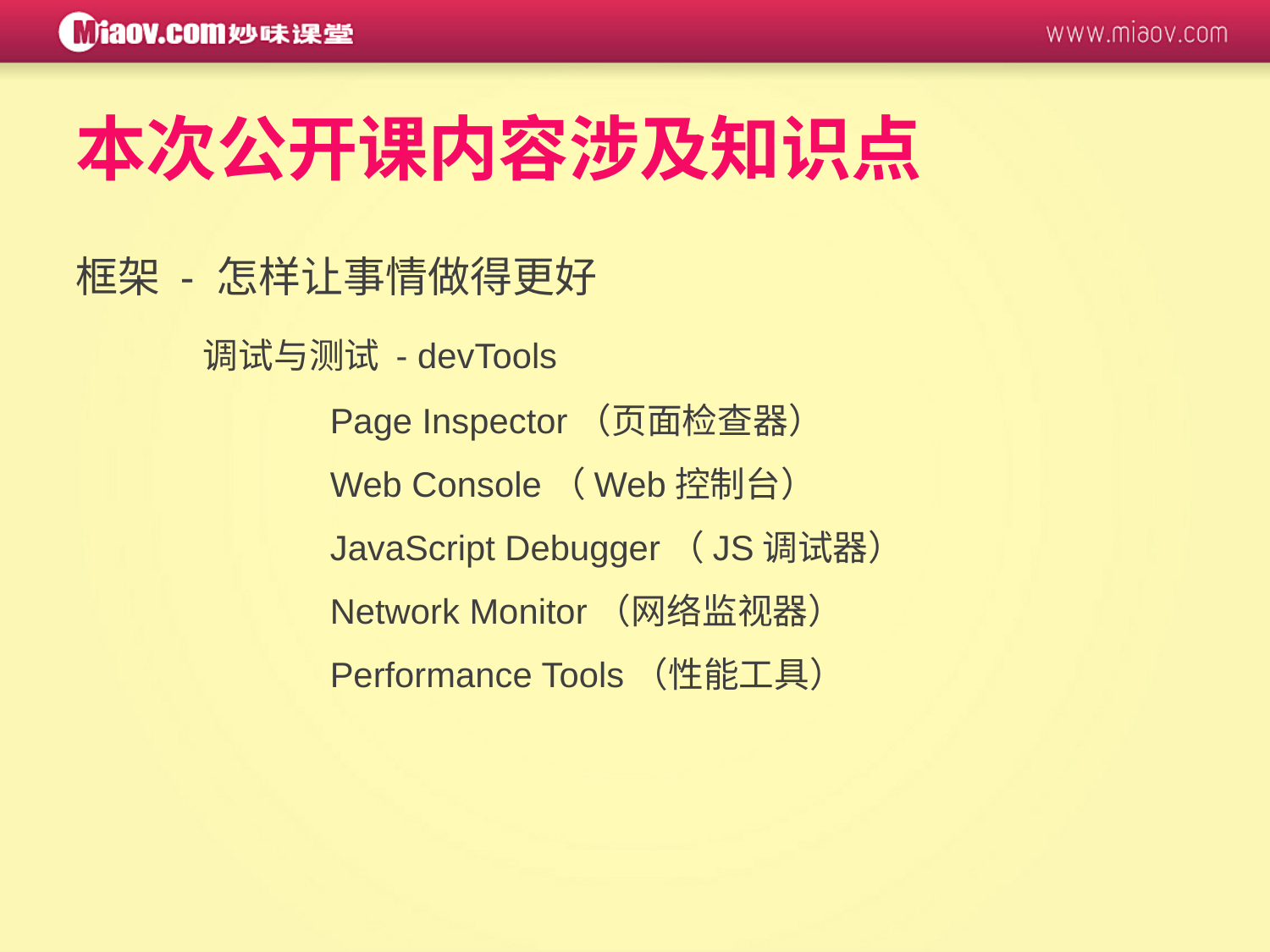

# 本次公开课内容涉及知识点
框架 - 怎样让事情做得更好
	调试与测试 - devTools
		Page Inspector（页面检查器）
		Web Console（Web控制台）
		JavaScript Debugger（JS调试器）
		Network Monitor（网络监视器）
		Performance Tools（性能工具）